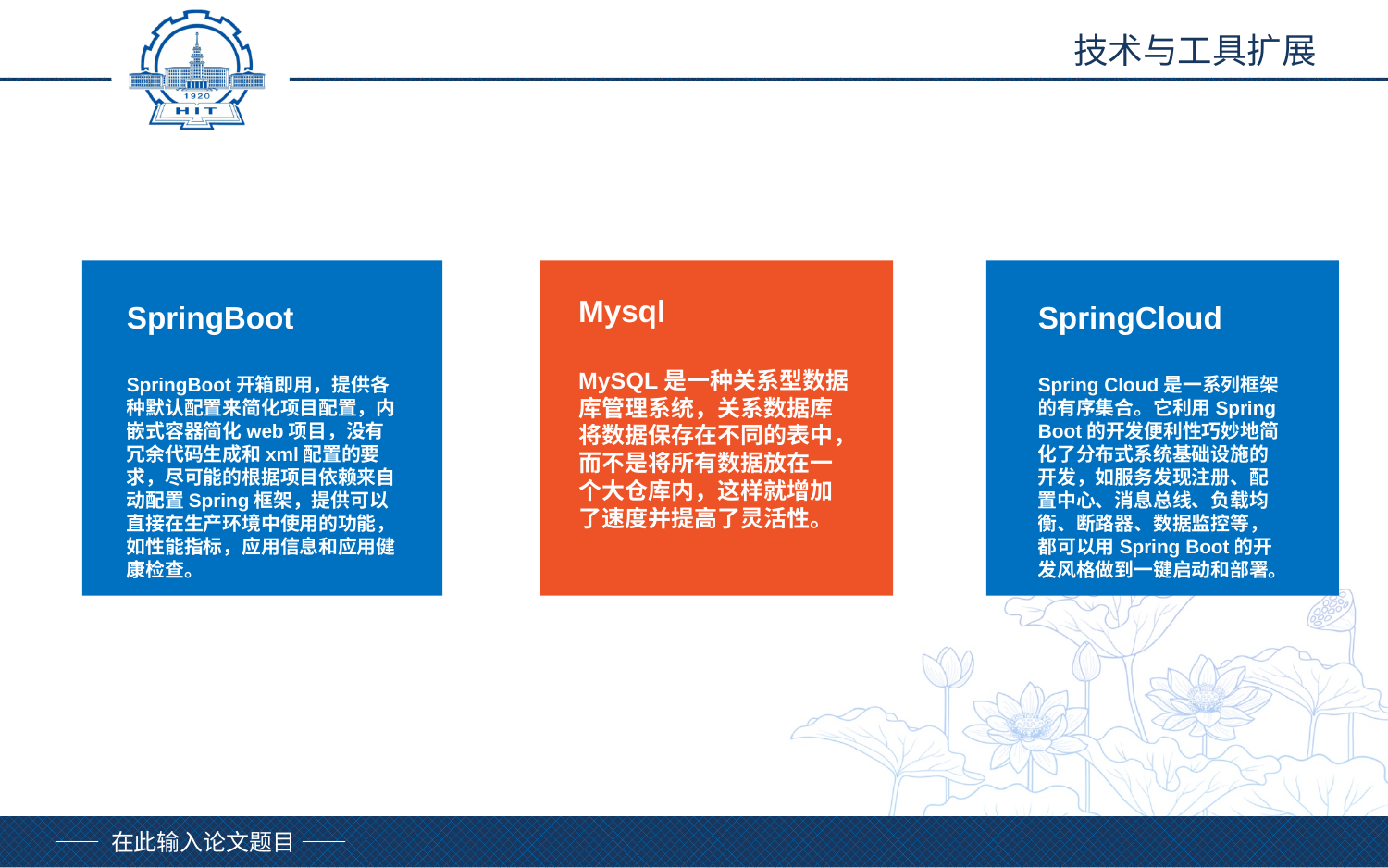

技术与工具扩展

Mysql

MySQL是一种关系型数据库管理系统，关系数据库将数据保存在不同的表中，而不是将所有数据放在一个大仓库内，这样就增加了速度并提高了灵活性。

SpringBoot

SpringBoot开箱即用，提供各种默认配置来简化项目配置，内嵌式容器简化web项目，没有冗余代码生成和xml配置的要求，尽可能的根据项目依赖来自动配置Spring框架，提供可以直接在生产环境中使用的功能，如性能指标，应用信息和应用健康检查。
SpringCloud

Spring Cloud是一系列框架的有序集合。它利用Spring Boot的开发便利性巧妙地简化了分布式系统基础设施的开发，如服务发现注册、配置中心、消息总线、负载均衡、断路器、数据监控等，都可以用Spring Boot的开发风格做到一键启动和部署。